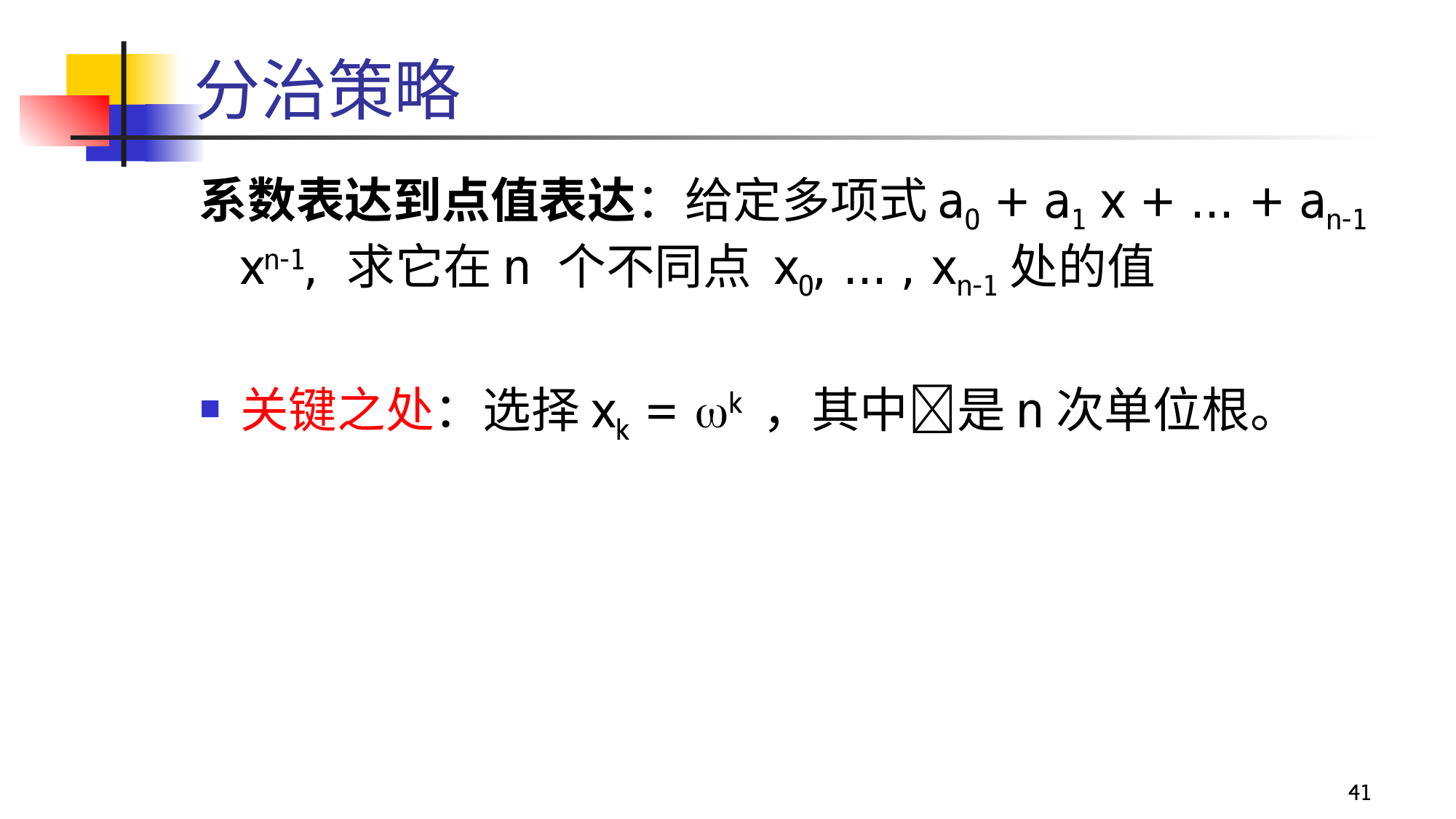

# 分治策略
系数表达到点值表达：给定多项式a0 + a1 x + ... + an-1 xn-1, 求它在n 个不同点 x0, ... , xn-1处的值

关键之处：选择xk = ωk ，其中ω是n次单位根。

41